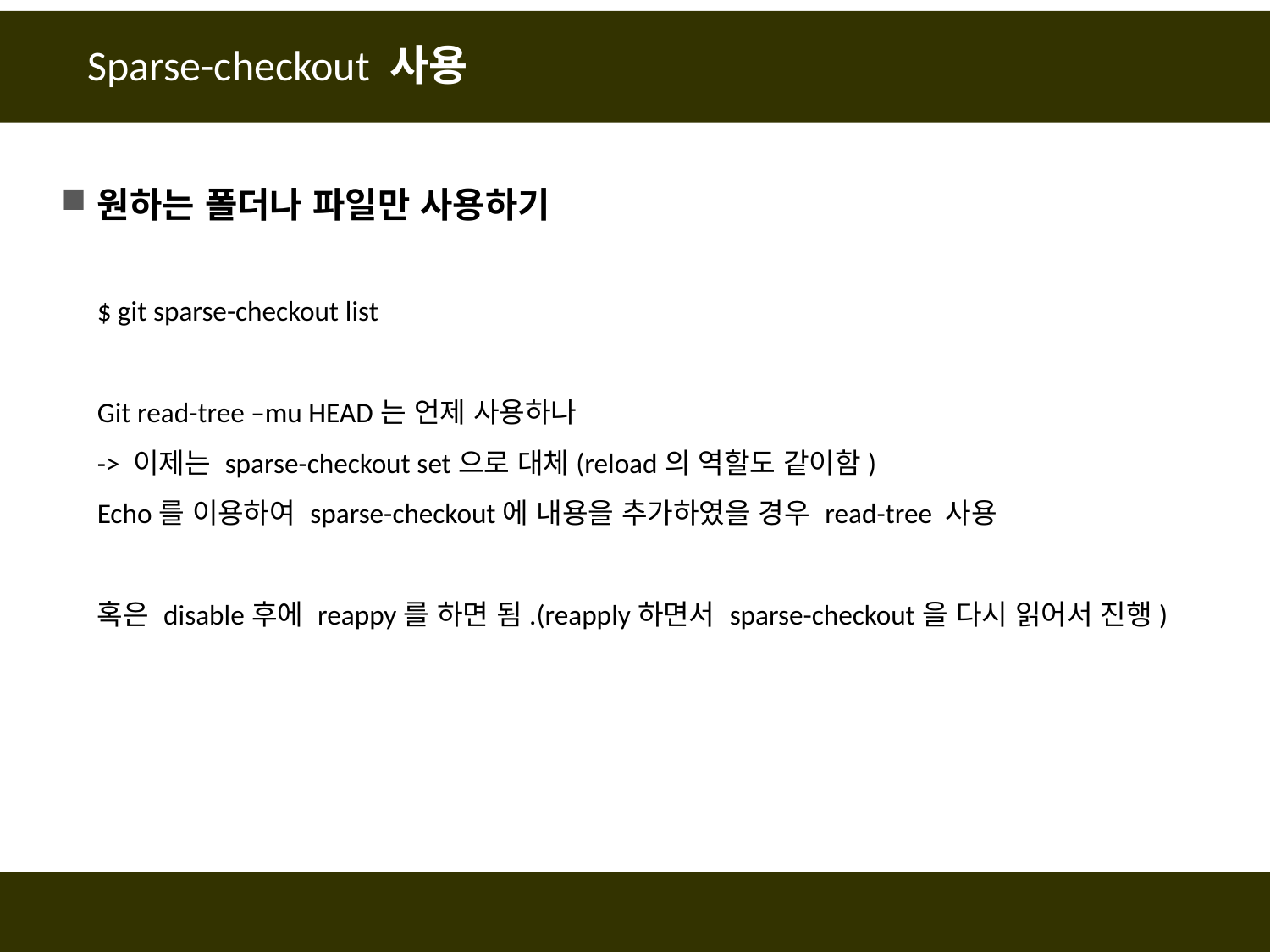

# Sparse-checkout 사용
원하는 폴더나 파일만 사용하기

$ git sparse-checkout list

Git read-tree –mu HEAD는 언제 사용하나
-> 이제는 sparse-checkout set으로 대체(reload의 역할도 같이함)
Echo를 이용하여 sparse-checkout에 내용을 추가하였을 경우 read-tree 사용

혹은 disable후에 reappy를 하면 됨.(reapply하면서 sparse-checkout을 다시 읽어서 진행)